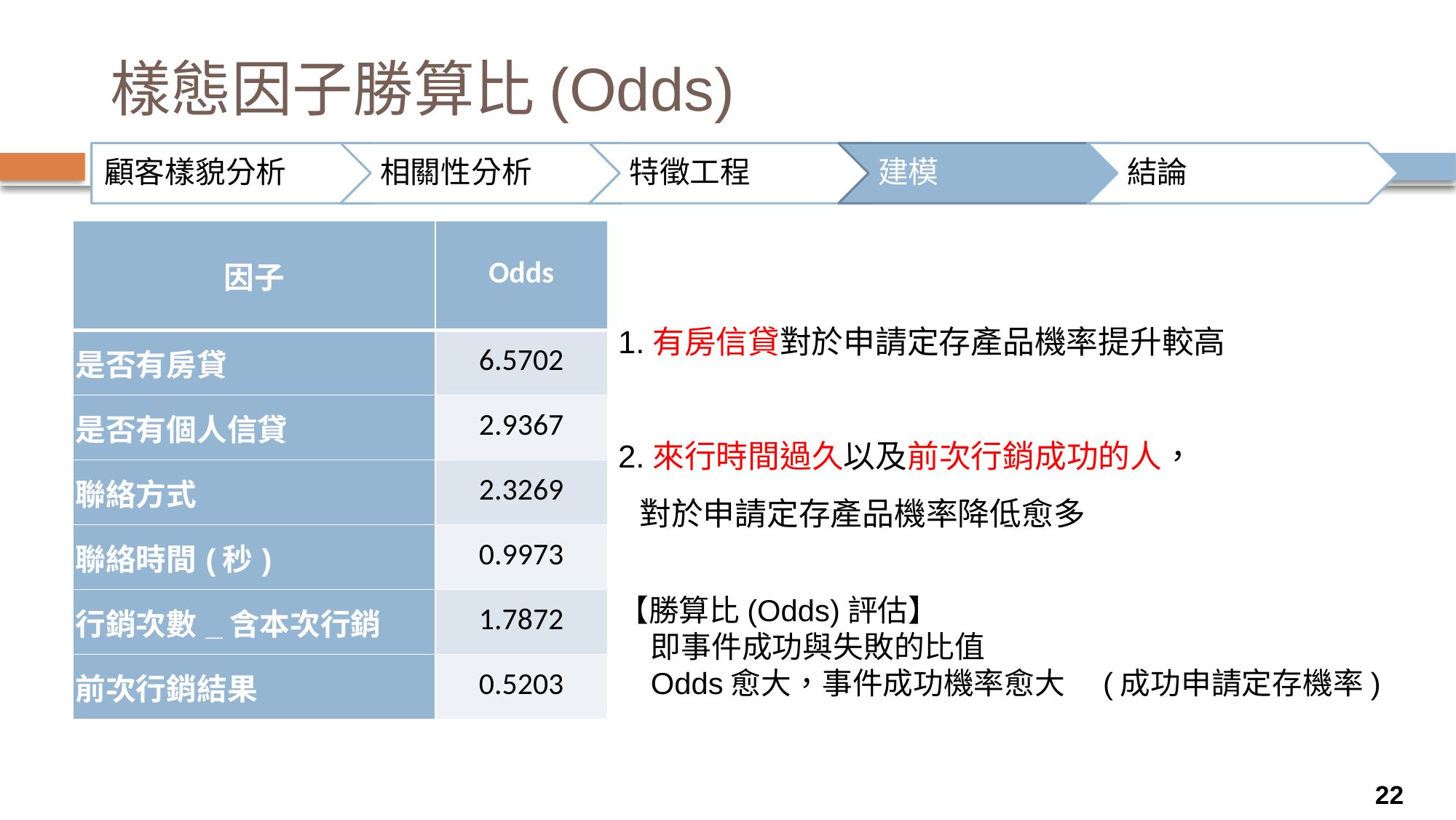

# 樣態因子勝算比(Odds)
顧客樣貌分析
相關性分析
特徵工程
建模
結論
| 因子 | Odds |
| --- | --- |
| 是否有房貸 | 6.5702 |
| 是否有個人信貸 | 2.9367 |
| 聯絡方式 | 2.3269 |
| 聯絡時間(秒) | 0.9973 |
| 行銷次數\_含本次行銷 | 1.7872 |
| 前次行銷結果 | 0.5203 |
1.有房信貸對於申請定存產品機率提升較高

2.來行時間過久以及前次行銷成功的人，
   對於申請定存產品機率降低愈多
【勝算比(Odds)評估】
即事件成功與失敗的比值
Odds愈大，事件成功機率愈大　(成功申請定存機率)
22